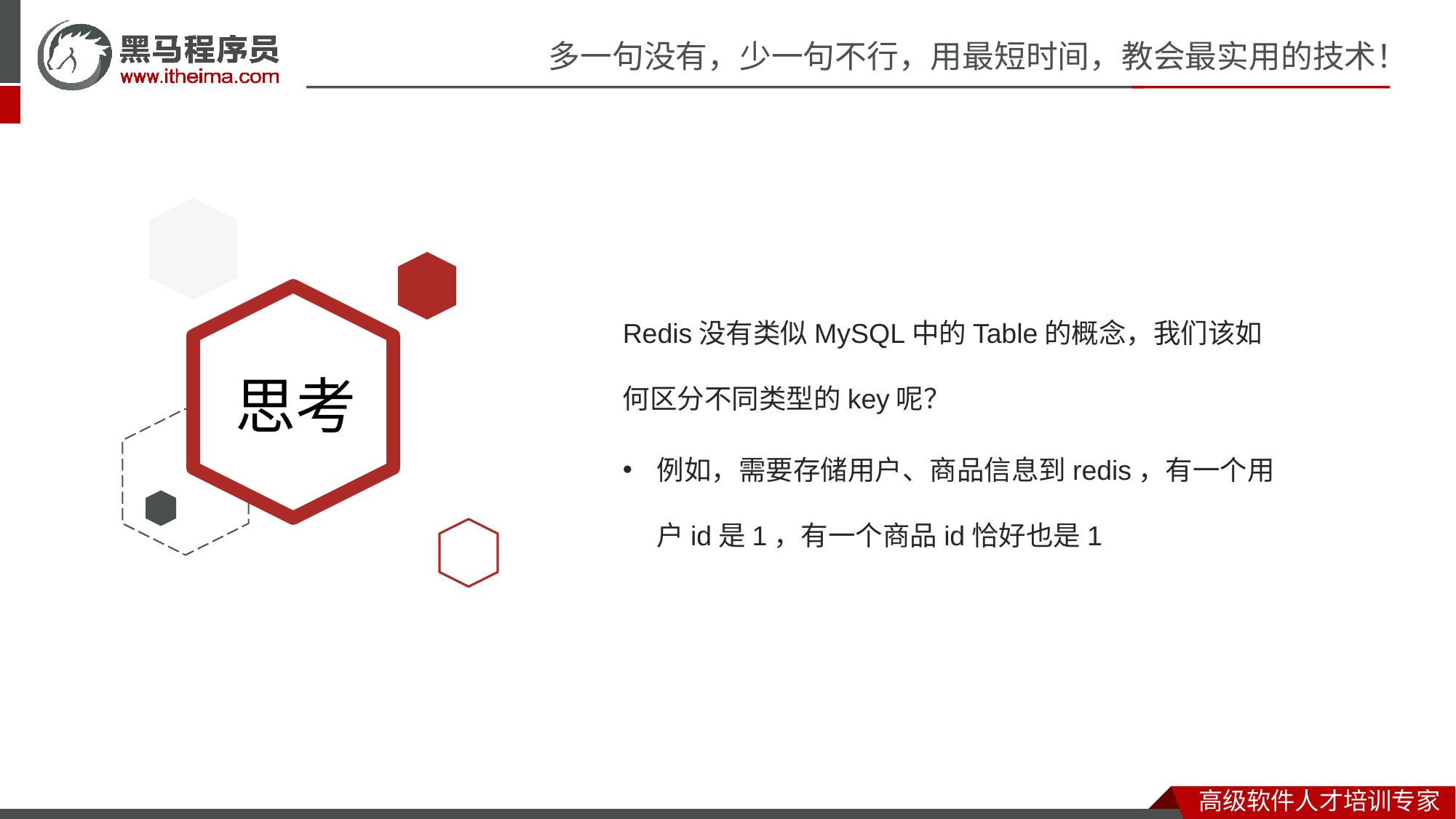

Redis没有类似MySQL中的Table的概念，我们该如何区分不同类型的key呢？
例如，需要存储用户、商品信息到redis，有一个用户id是1，有一个商品id恰好也是1